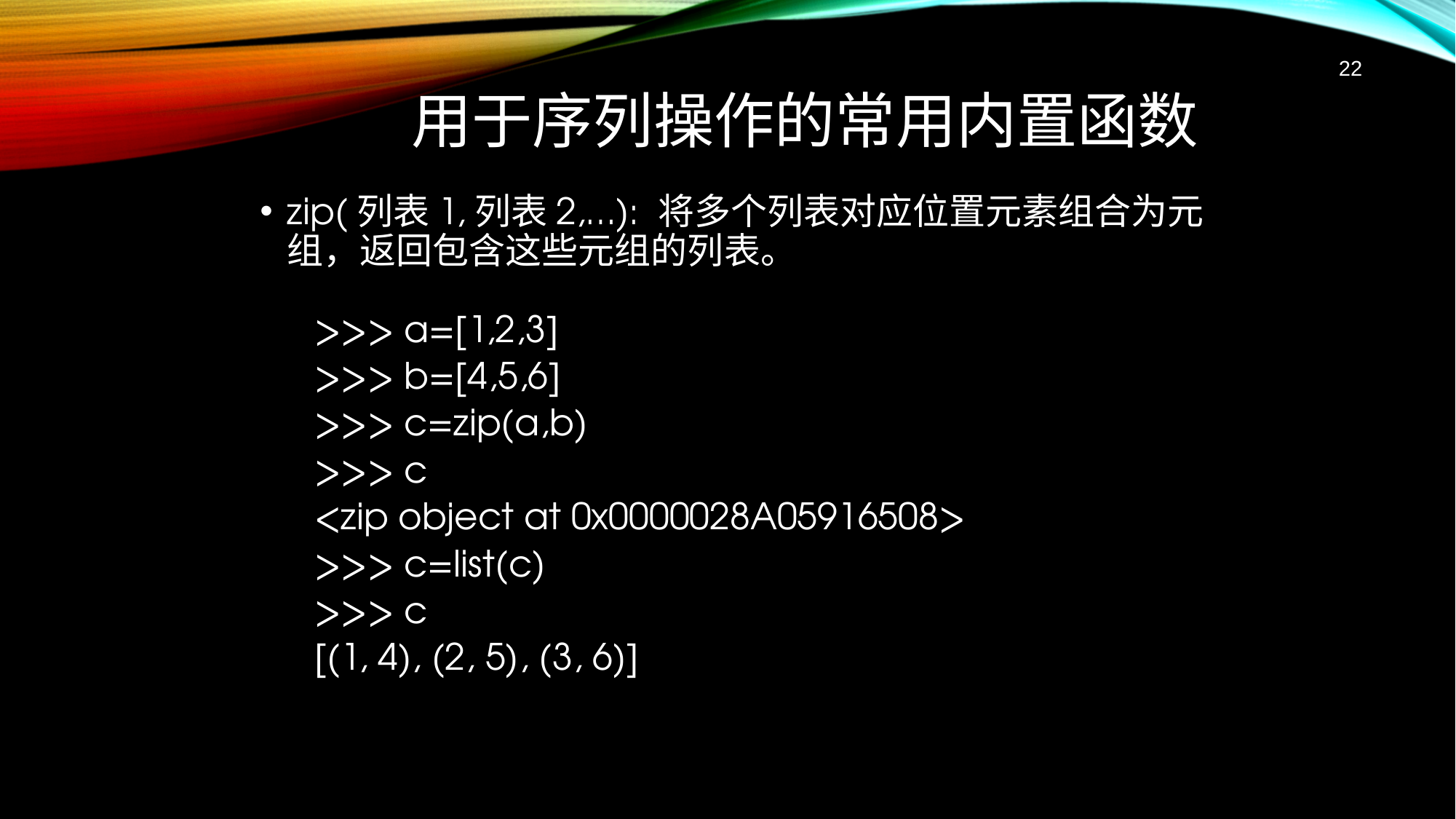

22
# 用于序列操作的常用内置函数
zip(列表1,列表2,…): 将多个列表对应位置元素组合为元组，返回包含这些元组的列表。

>>> a=[1,2,3]
>>> b=[4,5,6]
>>> c=zip(a,b)
>>> c
<zip object at 0x0000028A05916508>
>>> c=list(c)
>>> c
[(1, 4), (2, 5), (3, 6)]